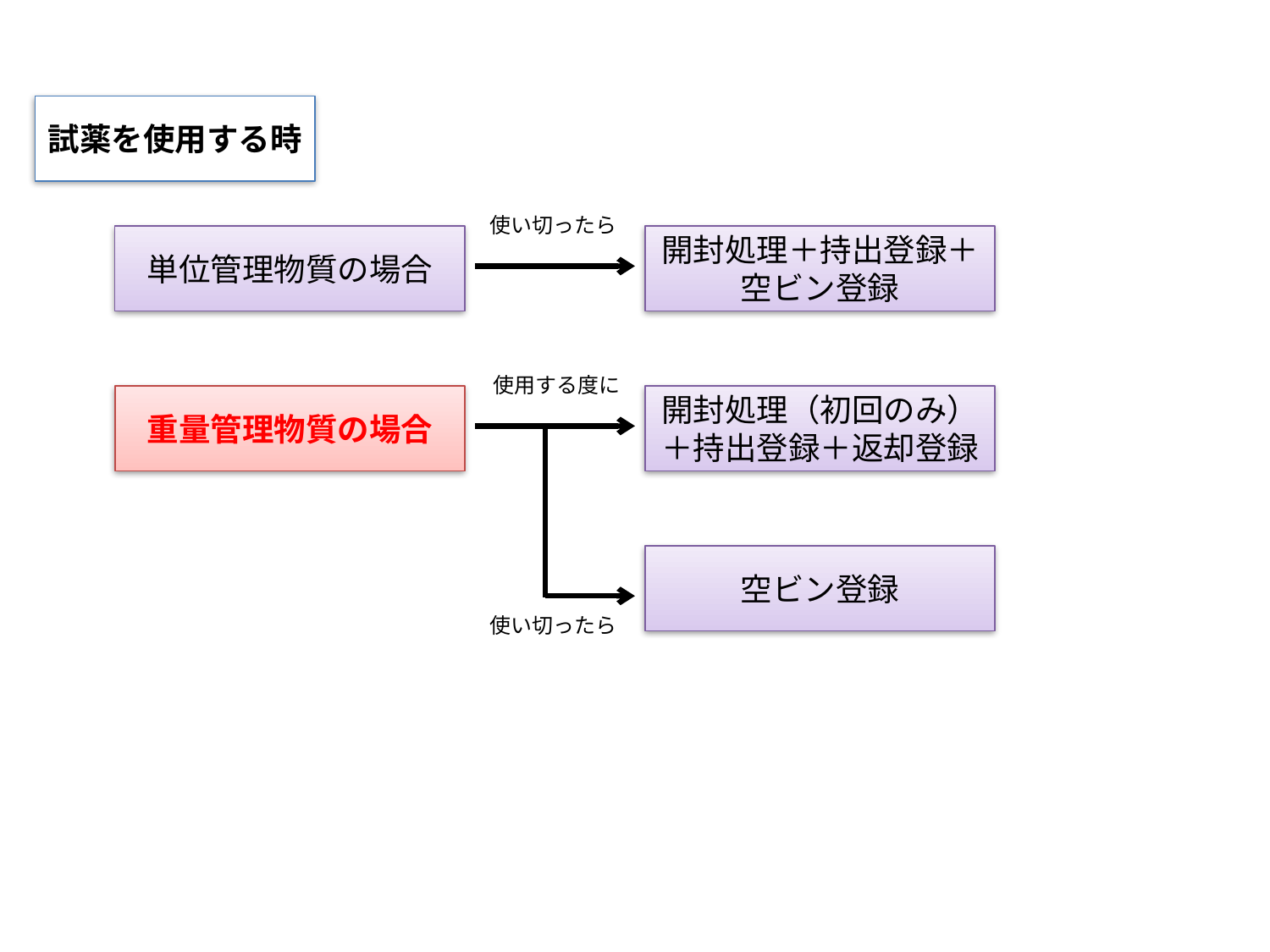

試薬を使用する時
使い切ったら
単位管理物質の場合
開封処理＋持出登録＋空ビン登録
使用する度に
重量管理物質の場合
開封処理（初回のみ）＋持出登録＋返却登録
空ビン登録
使い切ったら